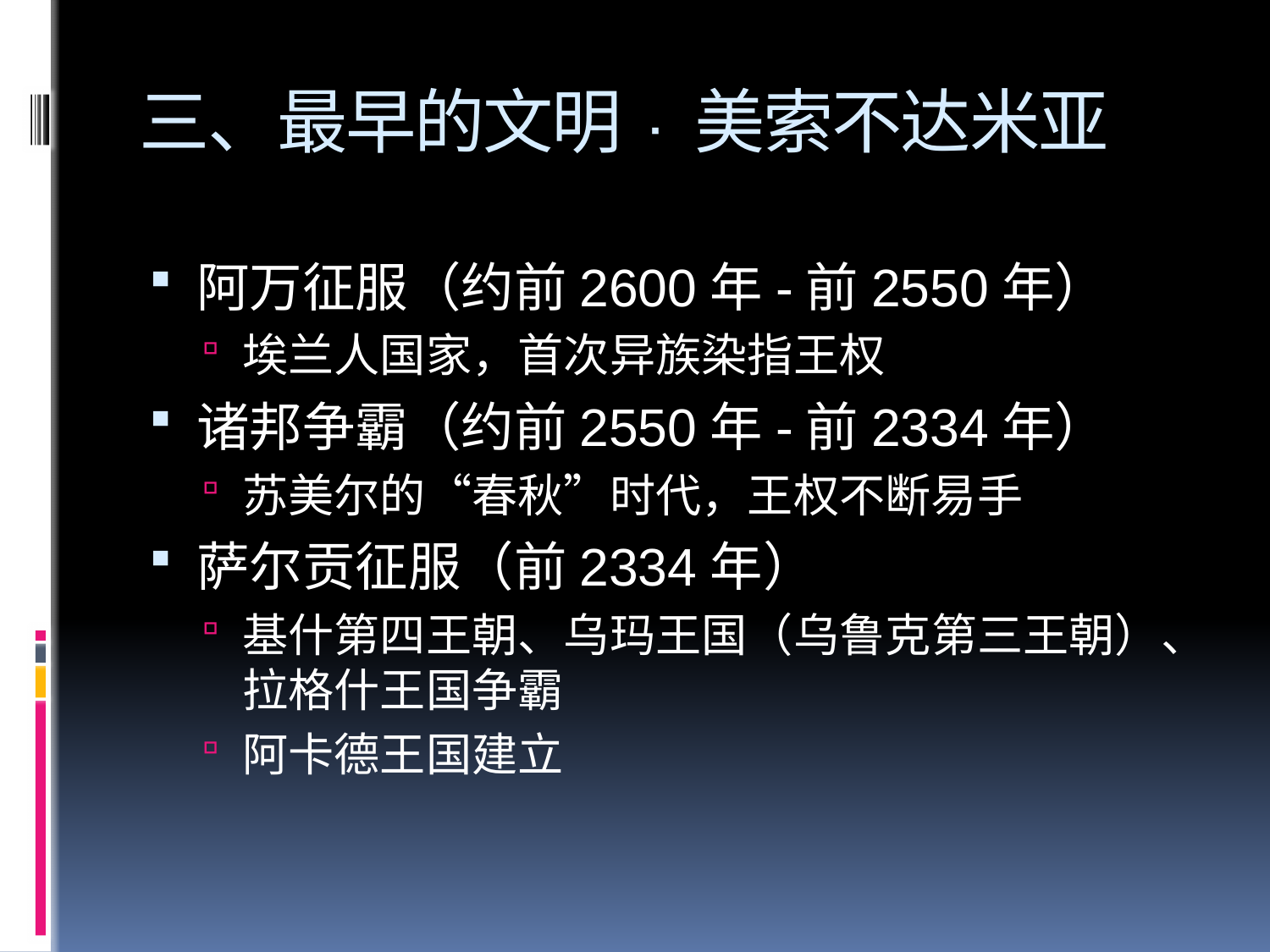

# 三、最早的文明·美索不达米亚
阿万征服（约前2600年-前2550年）
埃兰人国家，首次异族染指王权
诸邦争霸（约前2550年-前2334年）
苏美尔的“春秋”时代，王权不断易手
萨尔贡征服（前2334年）
基什第四王朝、乌玛王国（乌鲁克第三王朝）、拉格什王国争霸
阿卡德王国建立